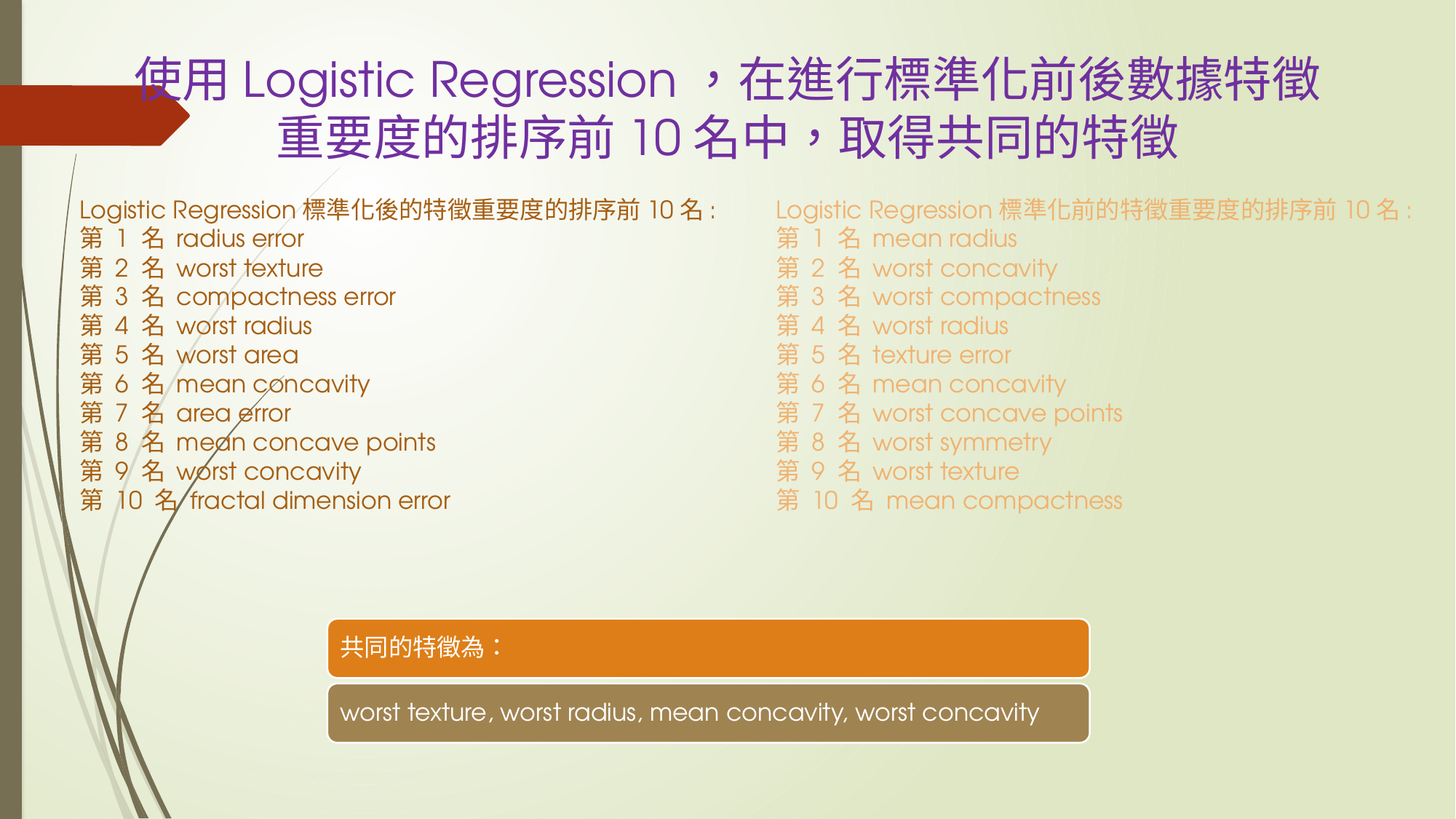

# 使用Logistic Regression，在進行標準化前後數據特徵重要度的排序前10名中，取得共同的特徵
Logistic Regression標準化前的特徵重要度的排序前10名:
第 1 名 mean radius
第 2 名 worst concavity
第 3 名 worst compactness
第 4 名 worst radius
第 5 名 texture error
第 6 名 mean concavity
第 7 名 worst concave points
第 8 名 worst symmetry
第 9 名 worst texture
第 10 名 mean compactness
Logistic Regression標準化後的特徵重要度的排序前10名:
第 1 名 radius error
第 2 名 worst texture
第 3 名 compactness error
第 4 名 worst radius
第 5 名 worst area
第 6 名 mean concavity
第 7 名 area error
第 8 名 mean concave points
第 9 名 worst concavity
第 10 名 fractal dimension error
共同的特徵為：
worst texture, worst radius, mean concavity, worst concavity